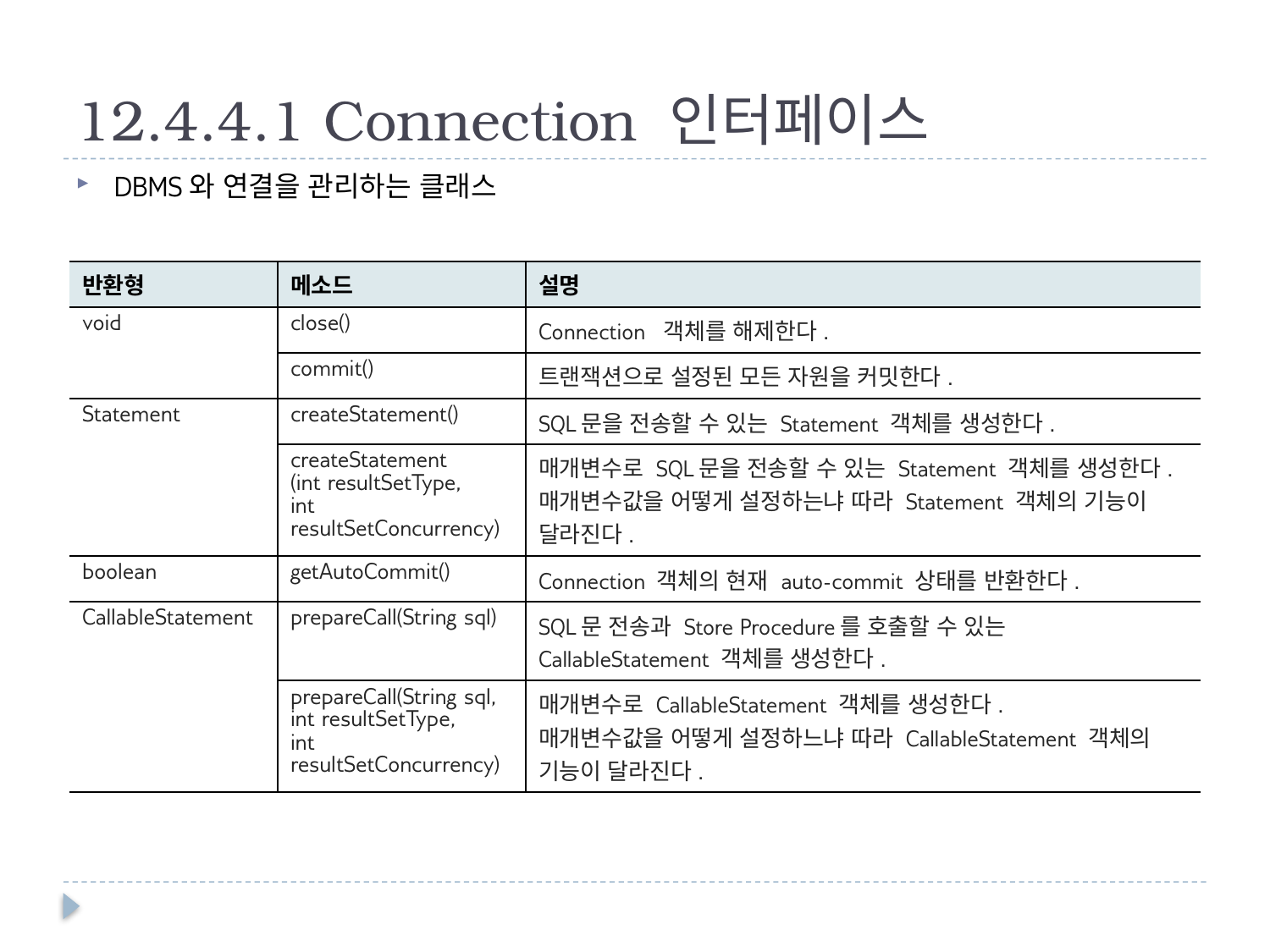

# 12.4.4.1 Connection 인터페이스
DBMS와 연결을 관리하는 클래스
| 반환형 | 메소드 | 설명 |
| --- | --- | --- |
| void | close() | Connection 객체를 해제한다. |
|  | commit() | 트랜잭션으로 설정된 모든 자원을 커밋한다. |
| Statement | createStatement() | SQL문을 전송할 수 있는 Statement 객체를 생성한다. |
|  | createStatement (int resultSetType, int resultSetConcurrency) | 매개변수로 SQL문을 전송할 수 있는 Statement 객체를 생성한다. 매개변수값을 어떻게 설정하는냐 따라 Statement 객체의 기능이 달라진다. |
| boolean | getAutoCommit() | Connection 객체의 현재 auto-commit 상태를 반환한다. |
| CallableStatement | prepareCall(String sql) | SQL문 전송과 Store Procedure를 호출할 수 있는 CallableStatement 객체를 생성한다. |
|  | prepareCall(String sql, int resultSetType, int resultSetConcurrency) | 매개변수로 CallableStatement 객체를 생성한다. 매개변수값을 어떻게 설정하느냐 따라 CallableStatement 객체의 기능이 달라진다. |